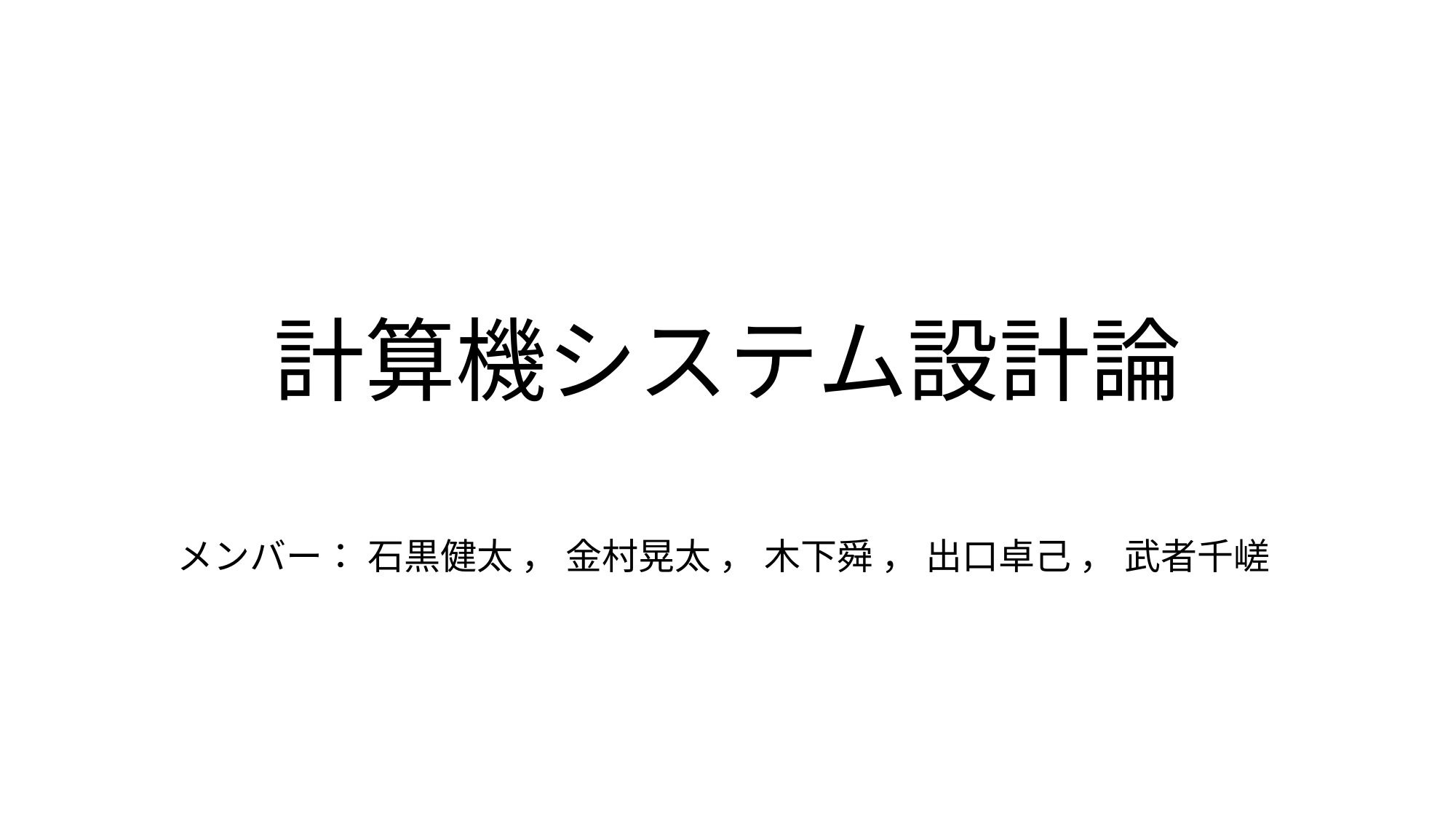

# 計算機システム設計論

メンバー： 石黒健太 ， 金村晃太 ， 木下舜 ， 出口卓己 ， 武者千嵯